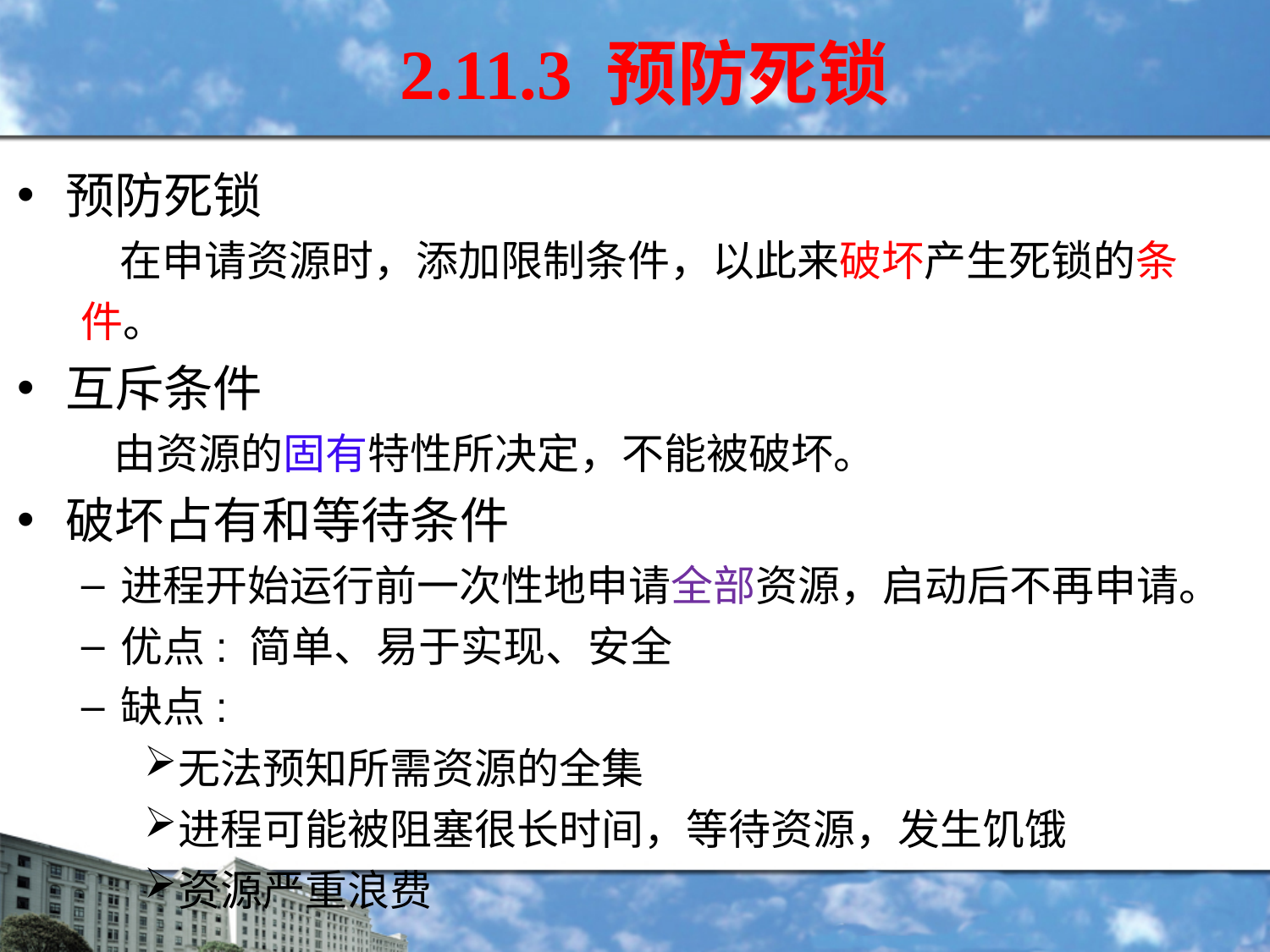

2.11.3 预防死锁
预防死锁
   在申请资源时，添加限制条件，以此来破坏产生死锁的条件。
互斥条件
         由资源的固有特性所决定，不能被破坏。
破坏占有和等待条件
进程开始运行前一次性地申请全部资源，启动后不再申请。
优点: 简单、易于实现、安全
缺点:
无法预知所需资源的全集
进程可能被阻塞很长时间，等待资源，发生饥饿
资源严重浪费